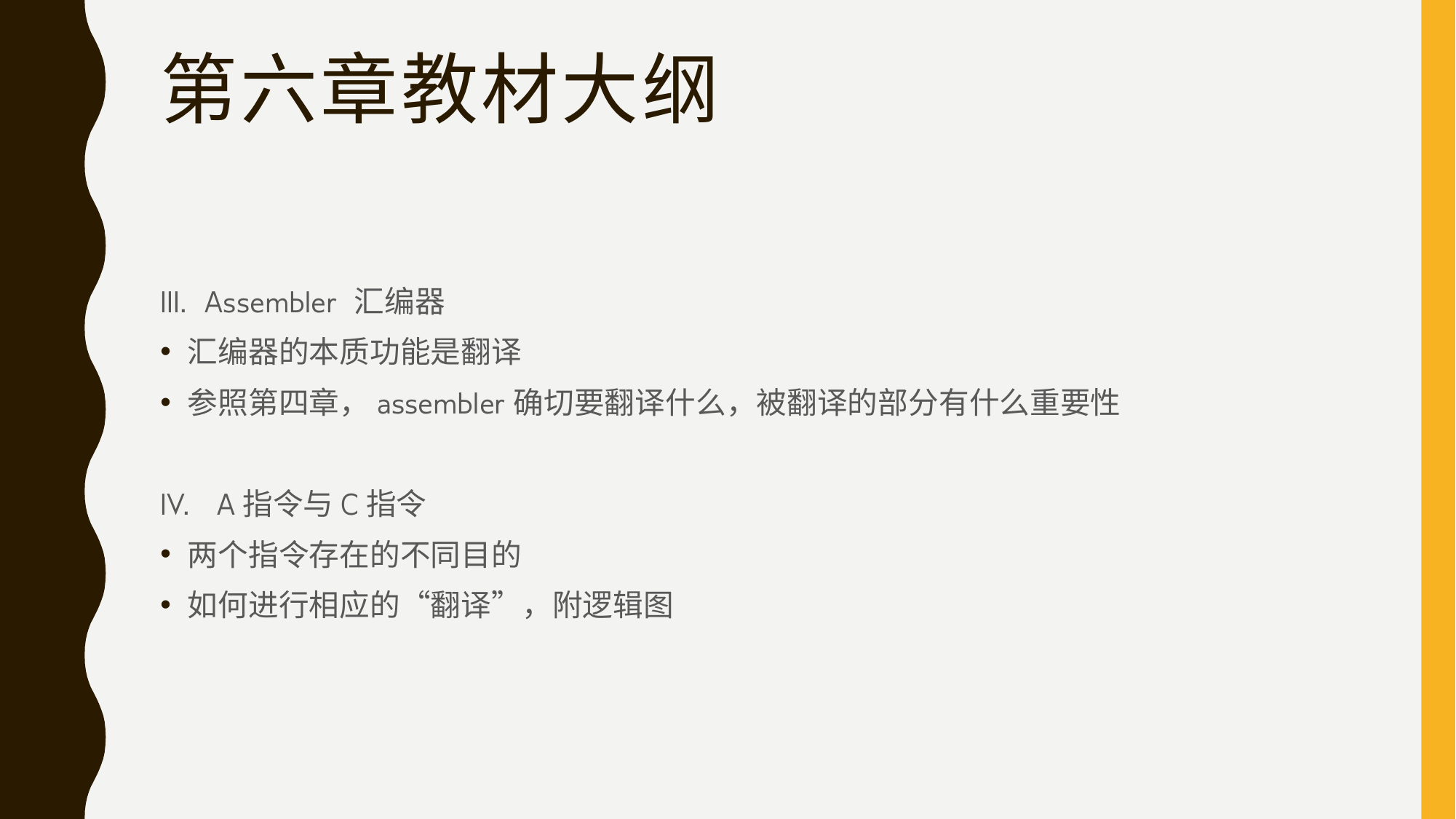

# 第六章教材大纲
III.  Assembler 汇编器
汇编器的本质功能是翻译
参照第四章，assembler确切要翻译什么，被翻译的部分有什么重要性

IV.   A指令与C指令
两个指令存在的不同目的
如何进行相应的“翻译”，附逻辑图